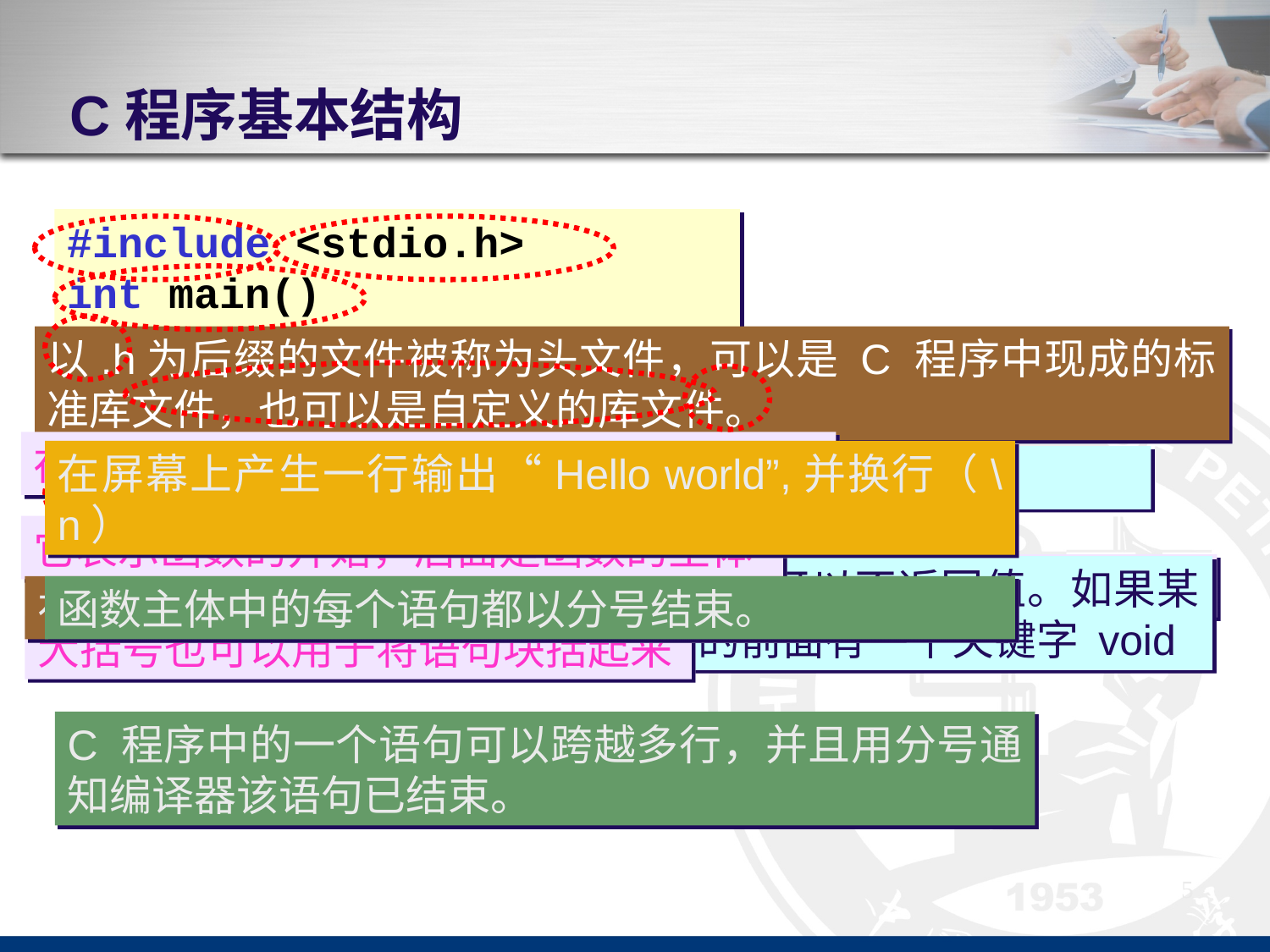

# C程序基本结构
#include <stdio.h>
int main()
{
  printf("Hello World\n");
  return 0;
}

以.h为后缀的文件被称为头文件，可以是 C 程序中现成的标准库文件，也可以是自定义的库文件。

以 # 开始的语句称为预处理器指令
在函数定义的后面有一个左大括号，即 {
main() 函数是 C 程序处理的起点。

在屏幕上产生一行输出“Hello world”,并换行（\n）
它表示函数的开始，后面是函数的主体
stdio.h文件中包含了有关输入输出语句的函数
如果程序有该语句，就必须将它放在程序的开始处
main() 函数可以返回一个值，也可以不返回值。如果某个函数没有返回值，那么在它的前面有一个关键字 void
在函数定义的结尾处有一个右大括号，即 }
函数主体中的每个语句都以分号结束。
大括号也可以用于将语句块括起来
C 程序中的一个语句可以跨越多行，并且用分号通知编译器该语句已结束。
5